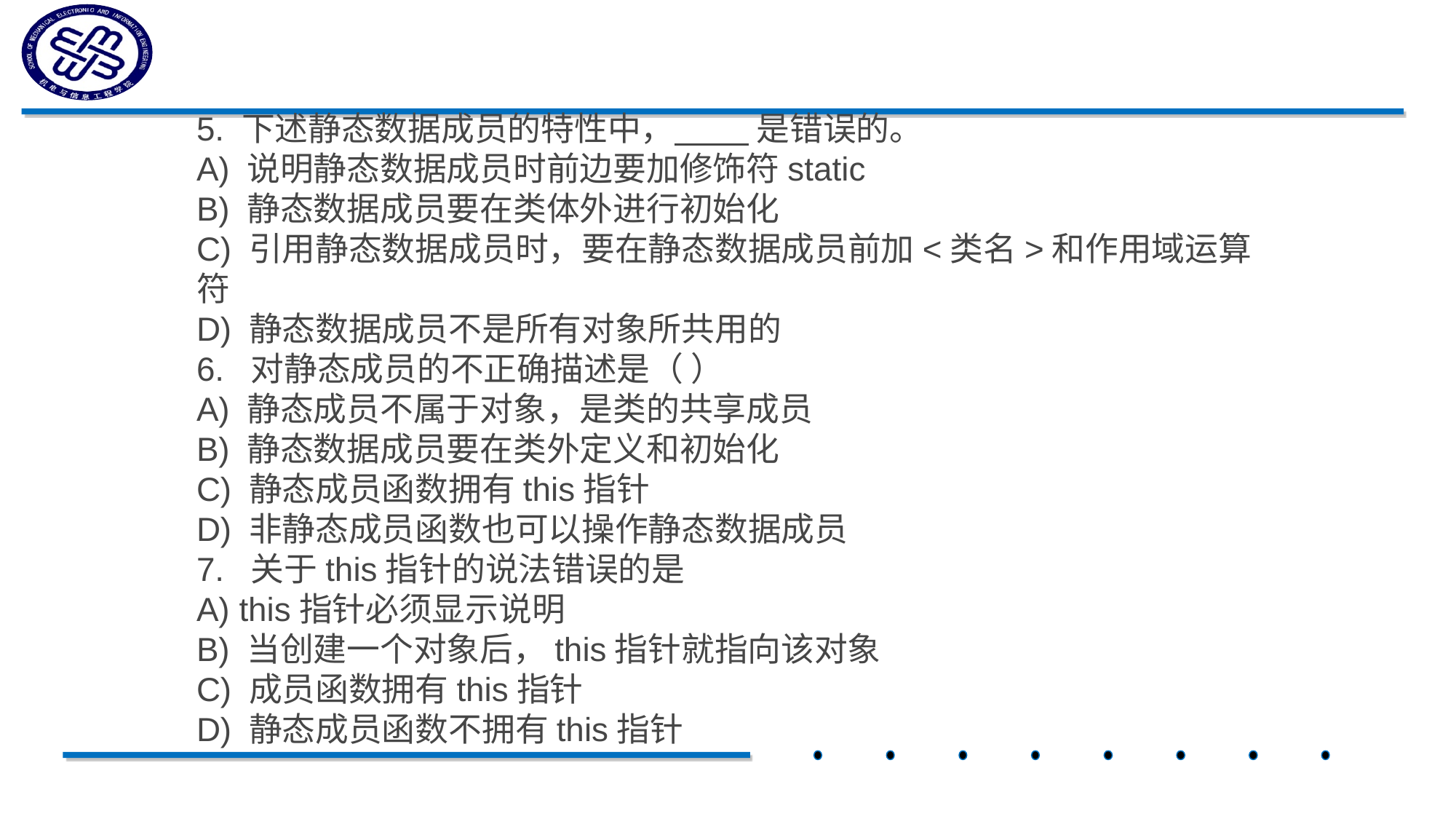

5. 下述静态数据成员的特性中，           是错误的。
A) 说明静态数据成员时前边要加修饰符static
B) 静态数据成员要在类体外进行初始化
C) 引用静态数据成员时，要在静态数据成员前加<类名>和作用域运算符
D) 静态数据成员不是所有对象所共用的
6.  对静态成员的不正确描述是（ ）
A) 静态成员不属于对象，是类的共享成员
B) 静态数据成员要在类外定义和初始化
C) 静态成员函数拥有this指针
D) 非静态成员函数也可以操作静态数据成员
7.  关于this指针的说法错误的是
A) this指针必须显示说明
B) 当创建一个对象后，this指针就指向该对象
C) 成员函数拥有this指针
D) 静态成员函数不拥有this指针